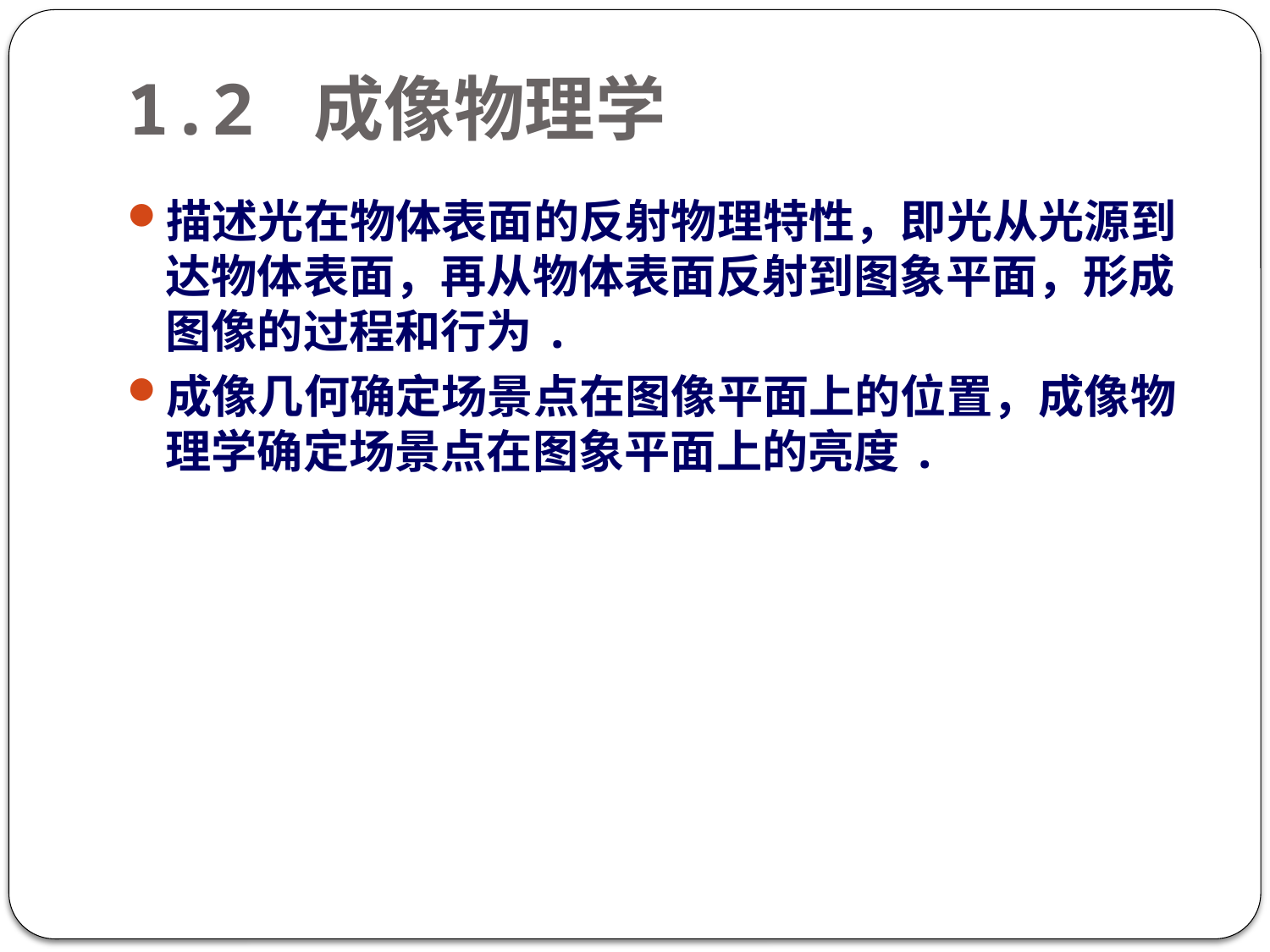

# 1.2 成像物理学
描述光在物体表面的反射物理特性，即光从光源到达物体表面，再从物体表面反射到图象平面，形成图像的过程和行为.
成像几何确定场景点在图像平面上的位置，成像物理学确定场景点在图象平面上的亮度.